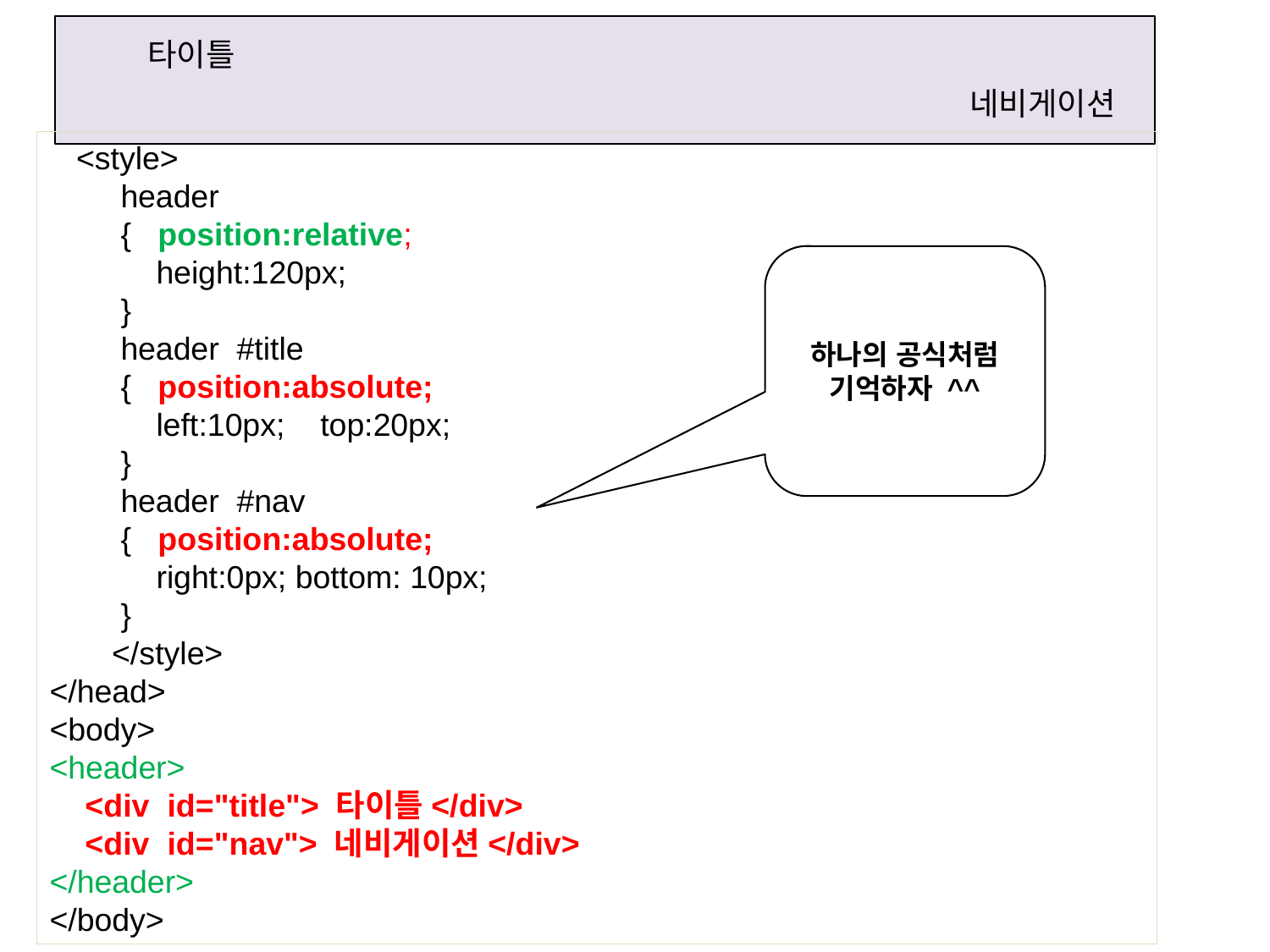

타이틀
네비게이션
   <style>
        header
        {   position:relative;
            height:120px;
        }
        header  #title
        {   position:absolute;
            left:10px;    top:20px;
        }
        header  #nav
        {   position:absolute;
            right:0px; bottom: 10px;
        }
       </style>
</head>
<body>
<header>
    <div  id="title"> 타이틀</div>
    <div  id="nav"> 네비게이션</div>
</header>
</body>
하나의 공식처럼
기억하자 ^^